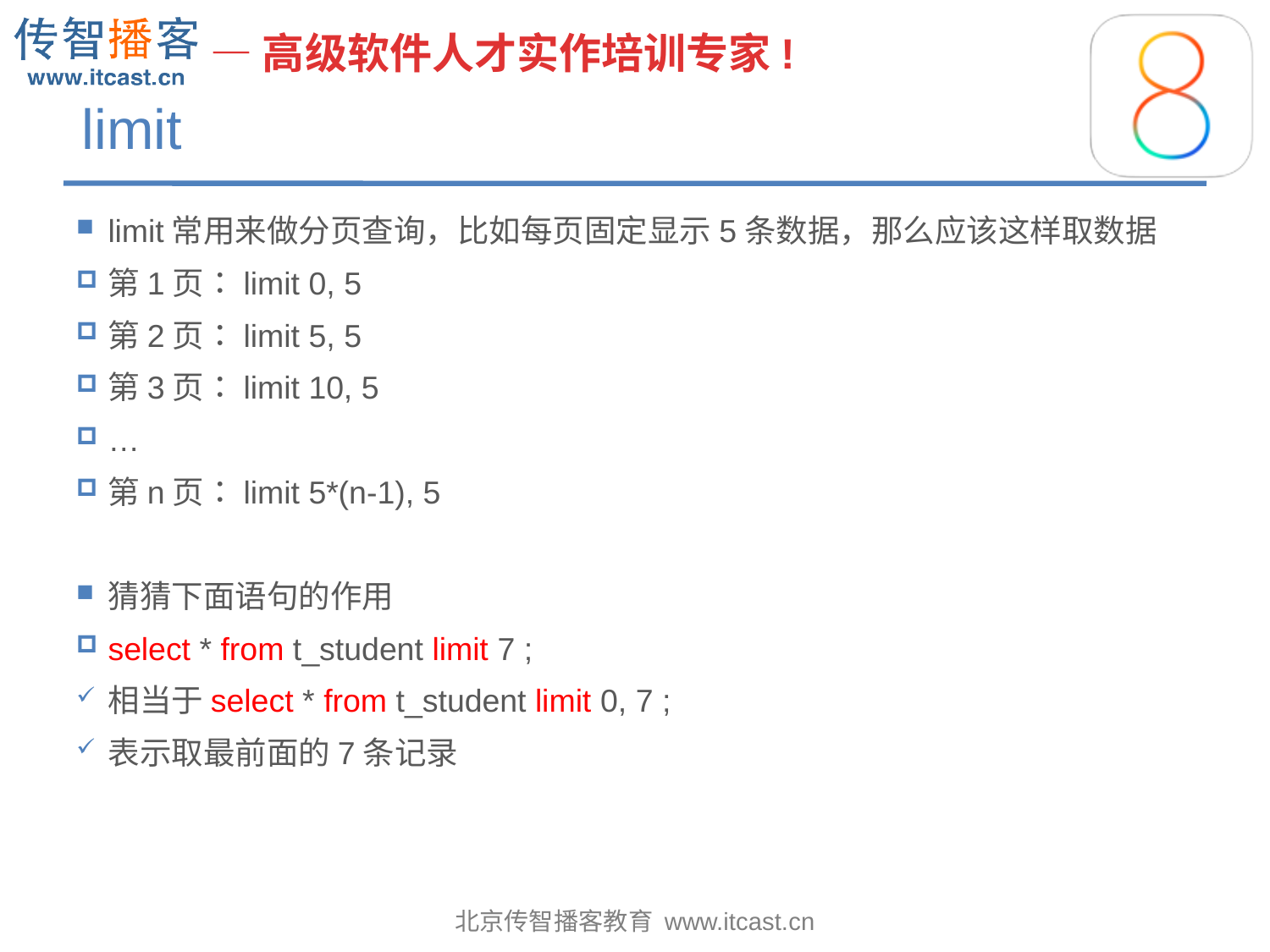

# limit
limit常用来做分页查询，比如每页固定显示5条数据，那么应该这样取数据
第1页：limit 0, 5
第2页：limit 5, 5
第3页：limit 10, 5
…
第n页：limit 5*(n-1), 5

猜猜下面语句的作用
select * from t_student limit 7 ;
相当于select * from t_student limit 0, 7 ;
表示取最前面的7条记录